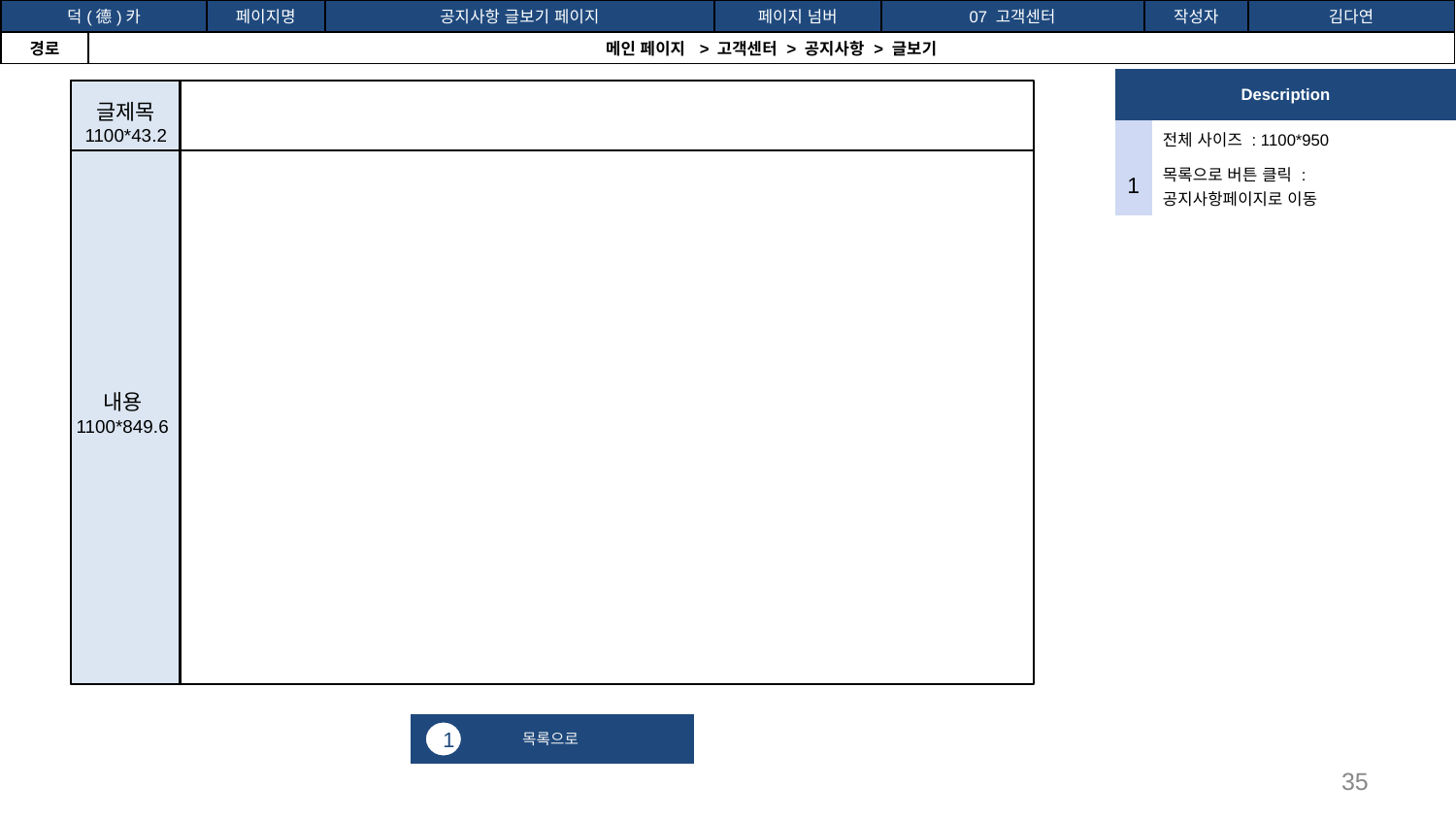

공간(오피스) 대여 시스템
| 덕(德)카 |  | 페이지명 | 공지사항 글보기 페이지 | 페이지 넘버 | 07 고객센터 | 작성자 | 김다연 |
| --- | --- | --- | --- | --- | --- | --- | --- |
| 경로 | 메인 페이지 > 고객센터 > 공지사항 > 글보기 |  |  |  |  |  |  |
| Description |  |
| --- | --- |
|  | 전체 사이즈 : 1100\*950 |
| 1 | 목록으로 버튼 클릭 : 공지사항페이지로 이동 |

글제목
1100*43.2
내용
1100*849.6
목록으로
1
35